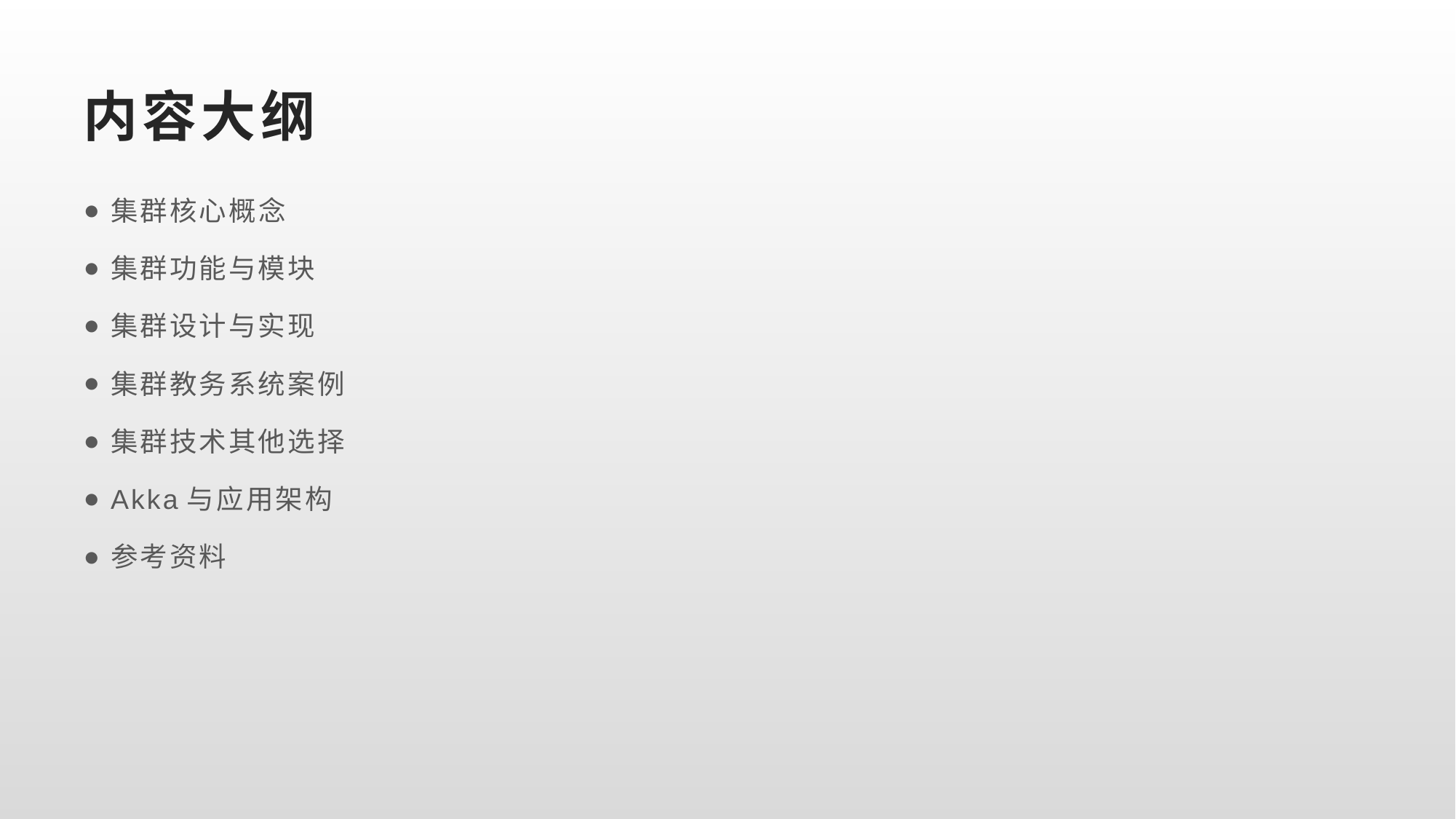

# 内容大纲
集群核心概念
集群功能与模块
集群设计与实现
集群教务系统案例
集群技术其他选择
Akka与应用架构
参考资料